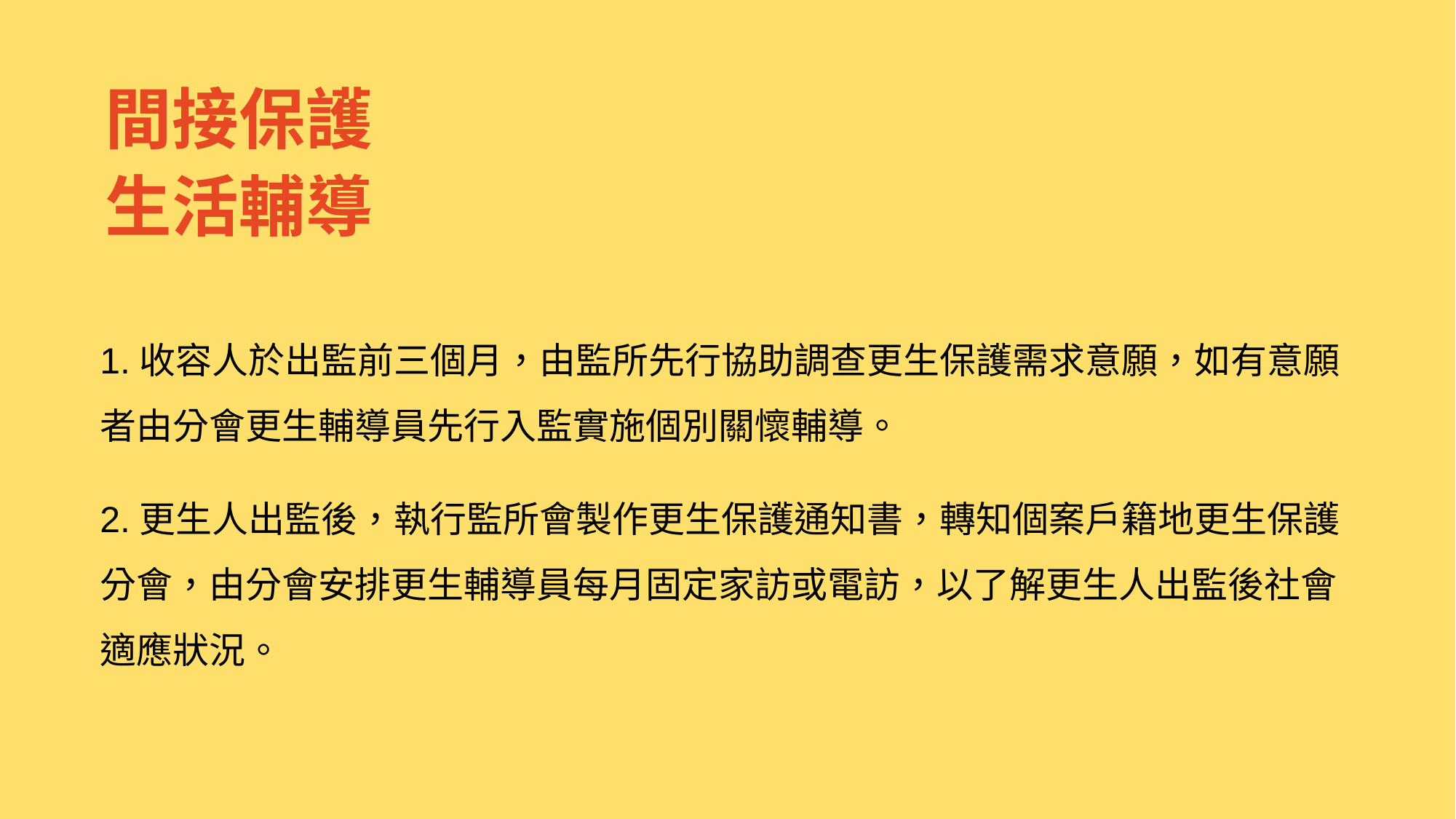

間接保護
生活輔導
1.收容人於出監前三個月，由監所先行協助調查更生保護需求意願，如有意願者由分會更生輔導員先行入監實施個別關懷輔導。
2.更生人出監後，執行監所會製作更生保護通知書，轉知個案戶籍地更生保護分會，由分會安排更生輔導員每月固定家訪或電訪，以了解更生人出監後社會適應狀況。